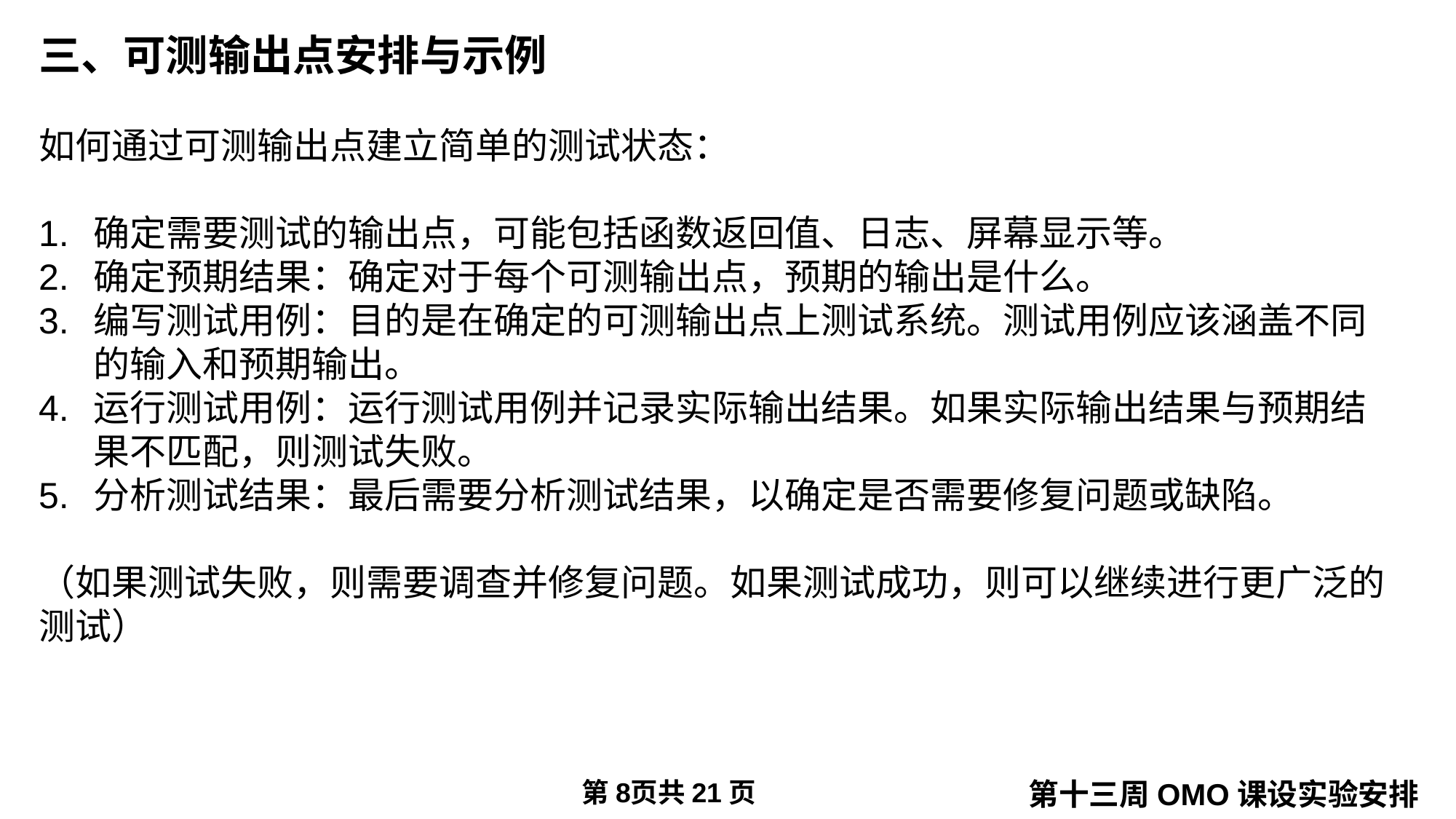

三、可测输出点安排与示例

如何通过可测输出点建立简单的测试状态：

确定需要测试的输出点，可能包括函数返回值、日志、屏幕显示等。
确定预期结果：确定对于每个可测输出点，预期的输出是什么。
编写测试用例：目的是在确定的可测输出点上测试系统。测试用例应该涵盖不同的输入和预期输出。
运行测试用例：运行测试用例并记录实际输出结果。如果实际输出结果与预期结果不匹配，则测试失败。
分析测试结果：最后需要分析测试结果，以确定是否需要修复问题或缺陷。

（如果测试失败，则需要调查并修复问题。如果测试成功，则可以继续进行更广泛的测试）

第8页共21页
第十三周OMO课设实验安排